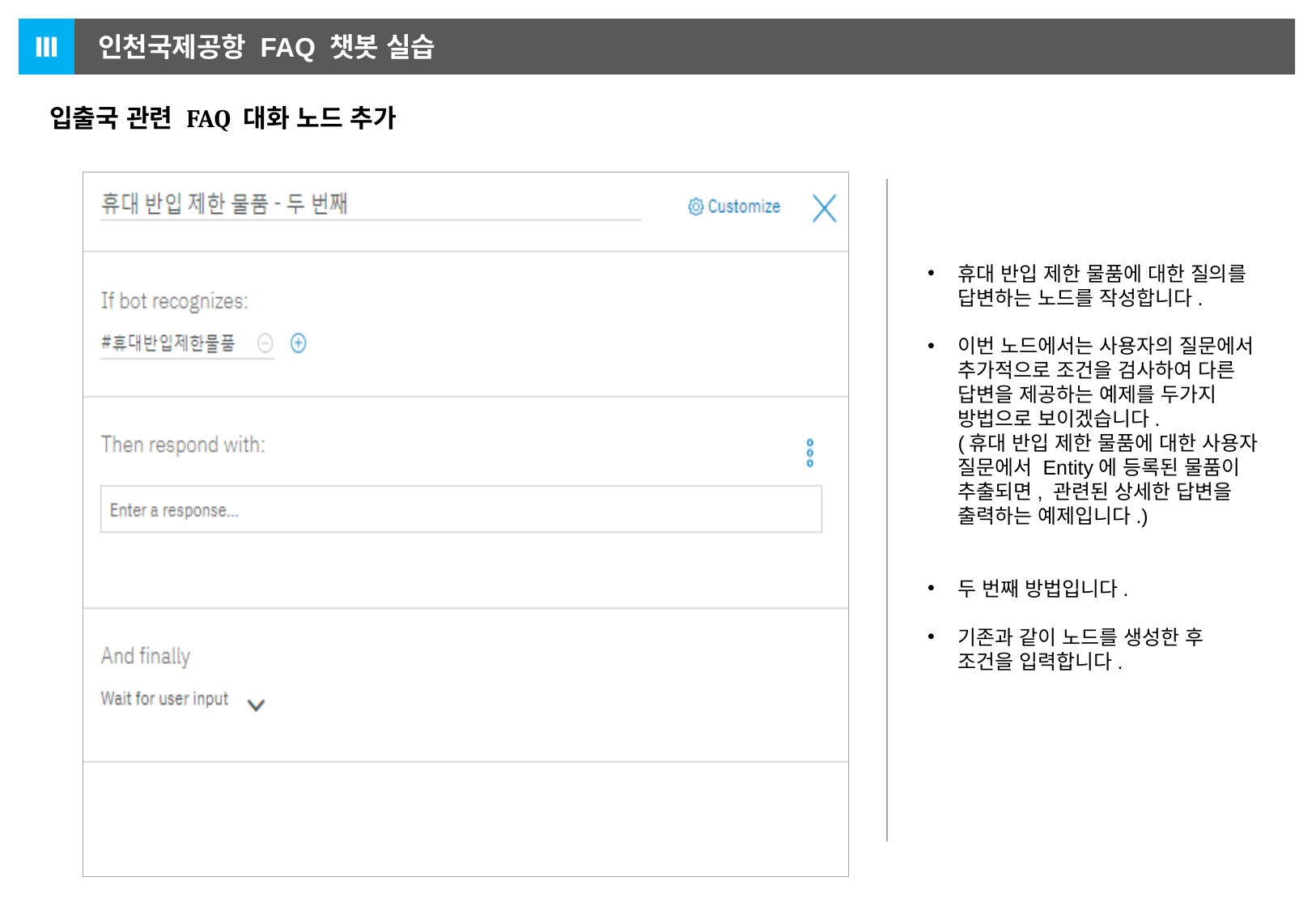

Ⅲ
인천국제공항 FAQ 챗봇 실습
입출국 관련 FAQ 대화 노드 추가

휴대 반입 제한 물품에 대한 질의를 답변하는 노드를 작성합니다.

이번 노드에서는 사용자의 질문에서 추가적으로 조건을 검사하여 다른 답변을 제공하는 예제를 두가지 방법으로 보이겠습니다.
(휴대 반입 제한 물품에 대한 사용자 질문에서 Entity에 등록된 물품이 추출되면, 관련된 상세한 답변을 출력하는 예제입니다.)

두 번째 방법입니다.

기존과 같이 노드를 생성한 후 조건을 입력합니다.